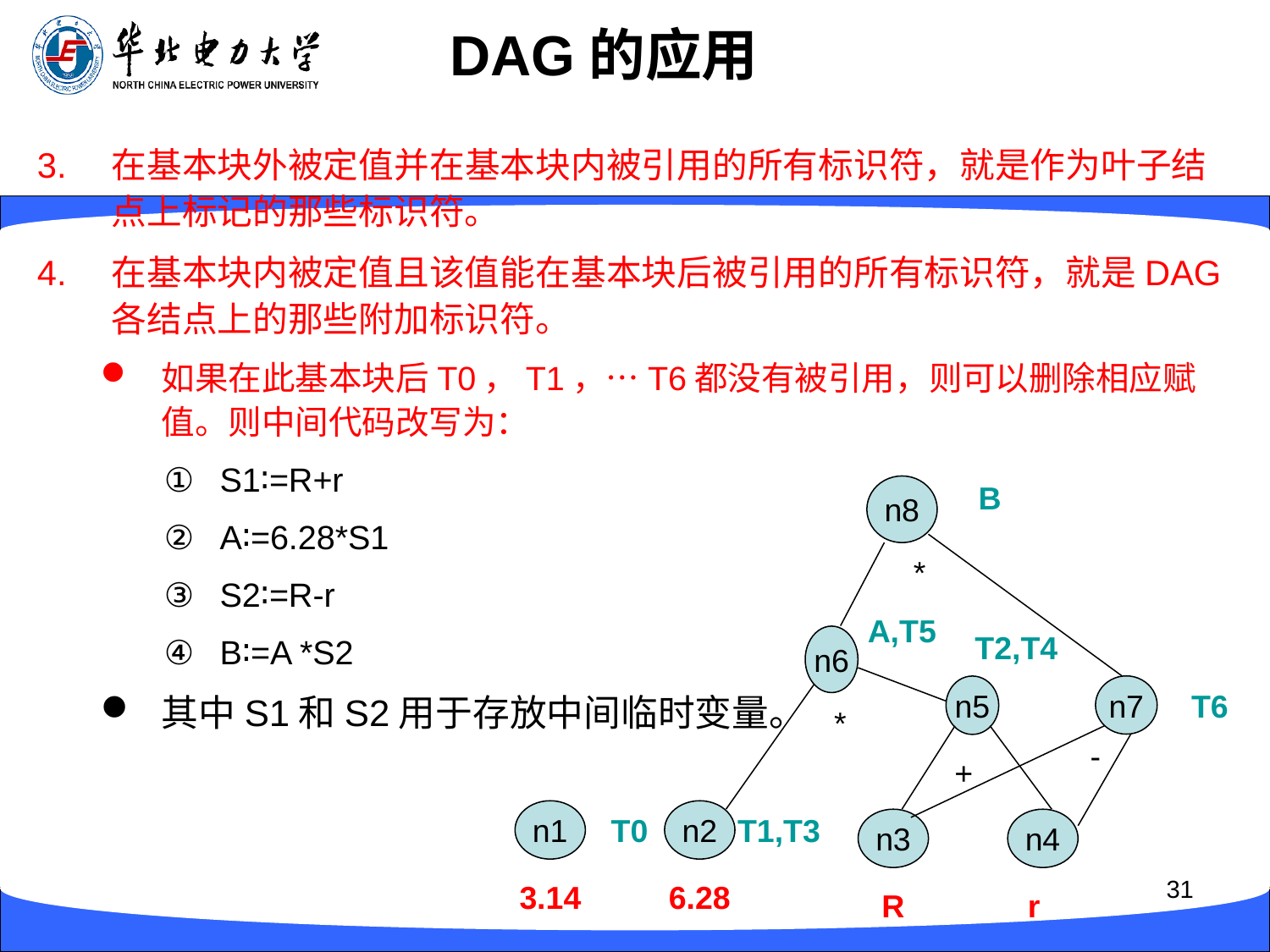

# DAG的应用
在基本块外被定值并在基本块内被引用的所有标识符，就是作为叶子结点上标记的那些标识符。
在基本块内被定值且该值能在基本块后被引用的所有标识符，就是DAG各结点上的那些附加标识符。
如果在此基本块后T0，T1，…T6都没有被引用，则可以删除相应赋值。则中间代码改写为：
S1∶=R+r
A∶=6.28*S1
S2∶=R-r
B∶=A *S2
其中S1和S2用于存放中间临时变量。
n8
B

*
A,T5
T2,T4
n6

n7
n5
T6

*

-

+
n1
T0
3.14
n2
T1,T3
6.28
n3
n4
R
r
31